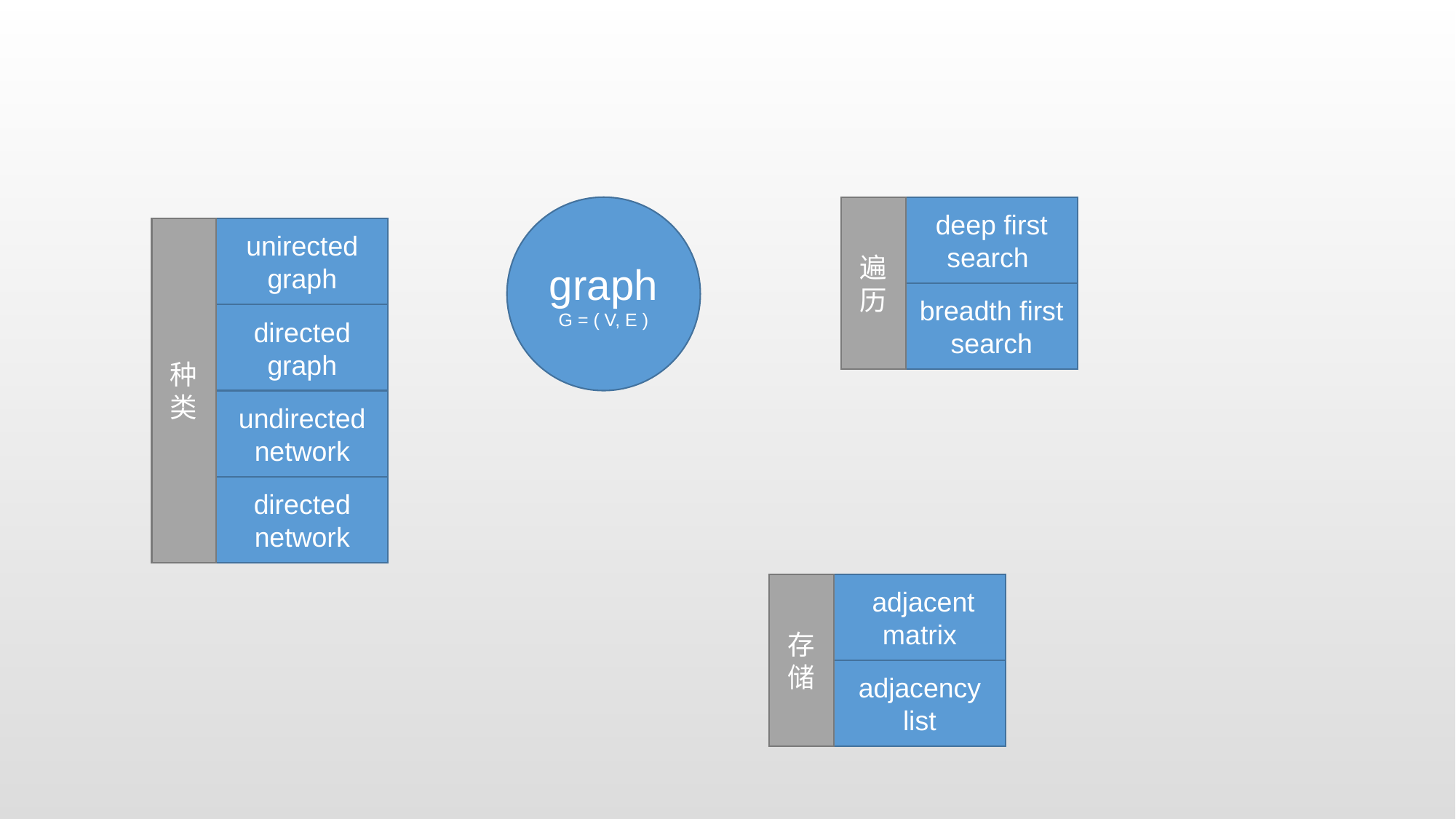

graph
G = ( V, E )
遍历
deep first search
breadth first search
种类
unirected graph
directed graph
undirected network
directed network
存储
 adjacent matrix
adjacency list